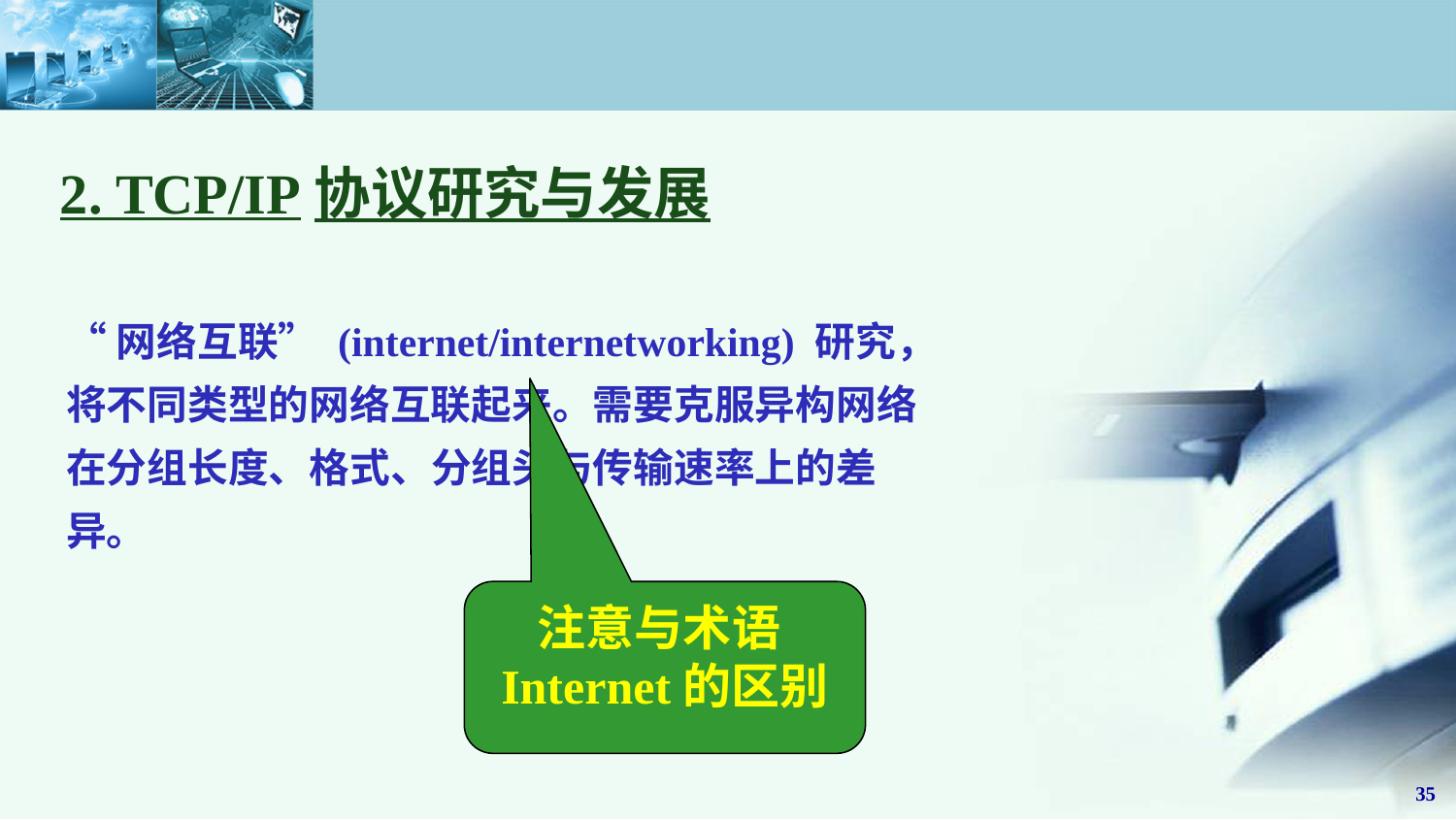

2. TCP/IP协议研究与发展

“网络互联” (internet/internetworking) 研究，将不同类型的网络互联起来。需要克服异构网络在分组长度、格式、分组头与传输速率上的差异。
注意与术语Internet的区别
35